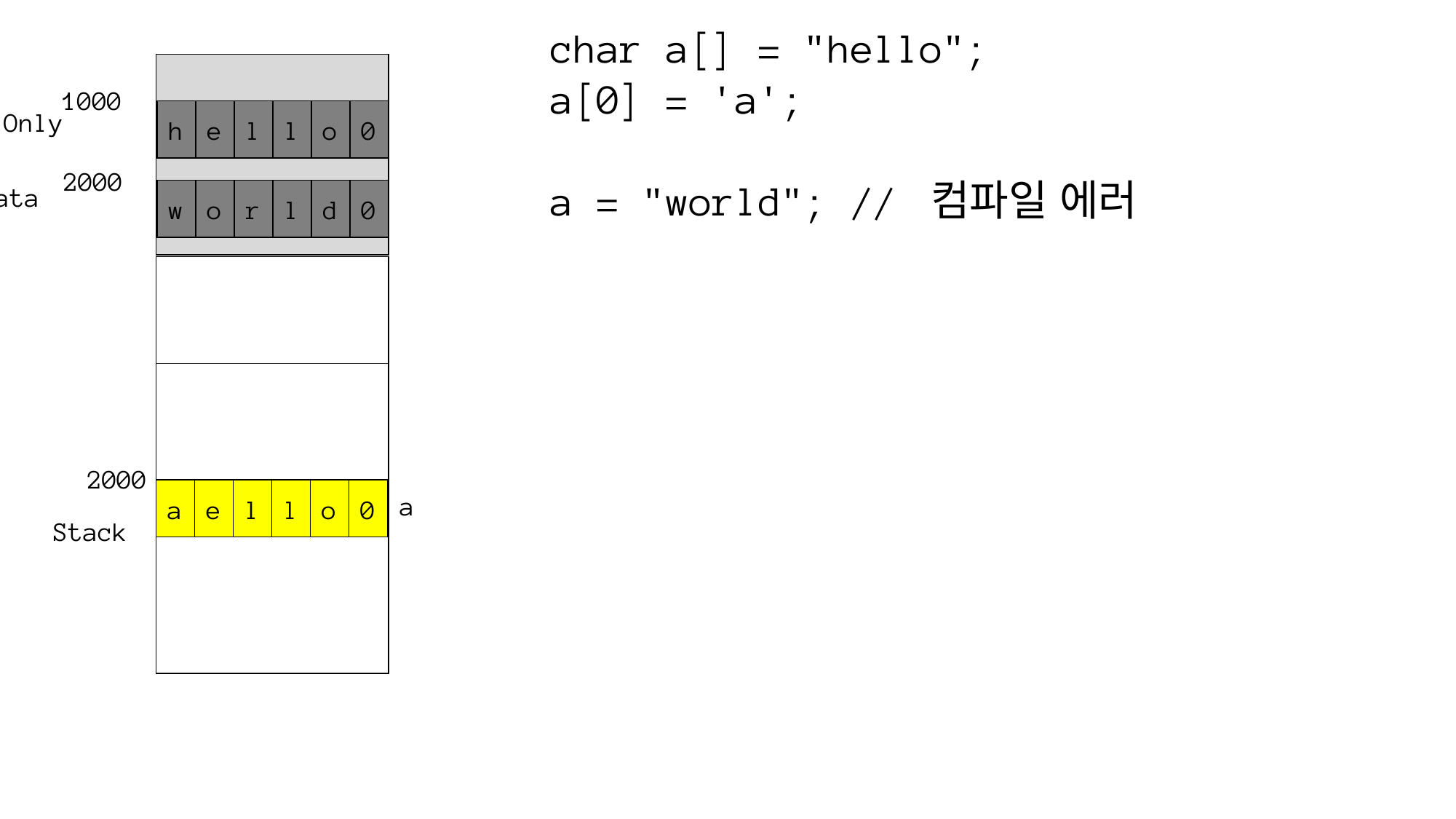

char a[] = "hello";
a[0] = 'a';

a = "world"; // 컴파일 에러

1000
Read Only
h
e
l
l
o
0
2000

Data
w
o
r
l
d
0

2000
a
e
l
l
o
0
a
Stack